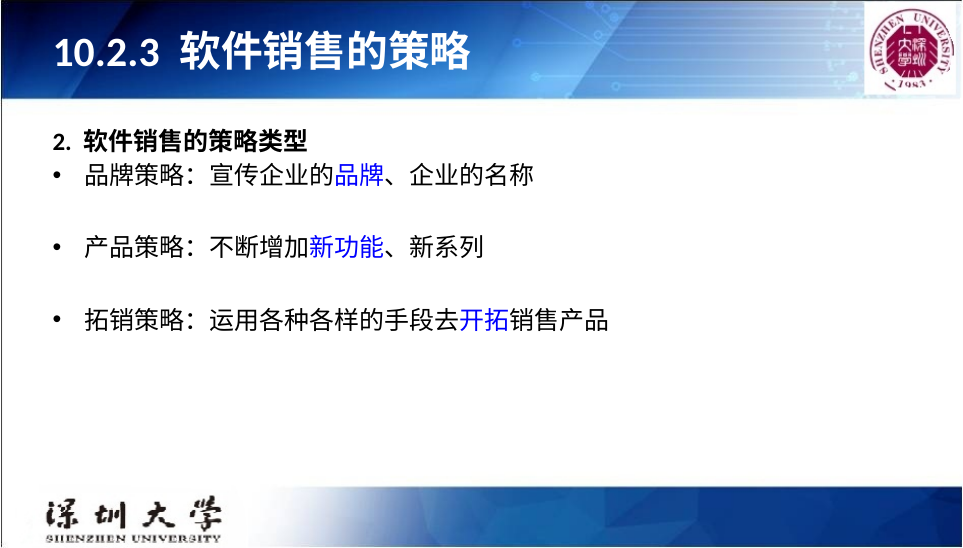

# 10.2.3 软件销售的策略
2. 软件销售的策略类型
品牌策略：宣传企业的品牌、企业的名称

产品策略：不断增加新功能、新系列

拓销策略：运用各种各样的手段去开拓销售产品
357